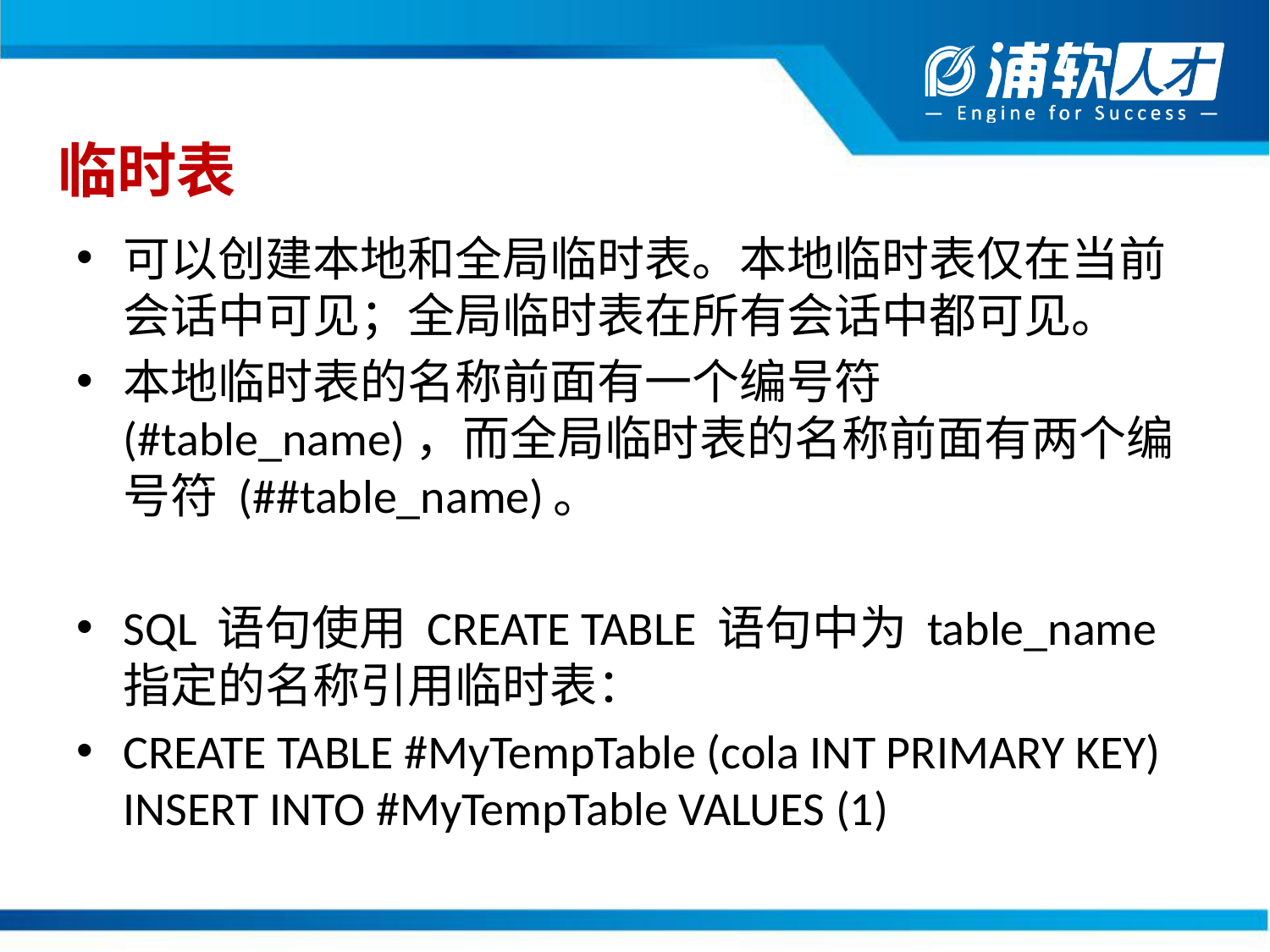

# 临时表
可以创建本地和全局临时表。本地临时表仅在当前会话中可见；全局临时表在所有会话中都可见。
本地临时表的名称前面有一个编号符 (#table_name)，而全局临时表的名称前面有两个编号符 (##table_name)。

SQL 语句使用 CREATE TABLE 语句中为 table_name 指定的名称引用临时表：
CREATE TABLE #MyTempTable (cola INT PRIMARY KEY)
INSERT INTO #MyTempTable VALUES (1)